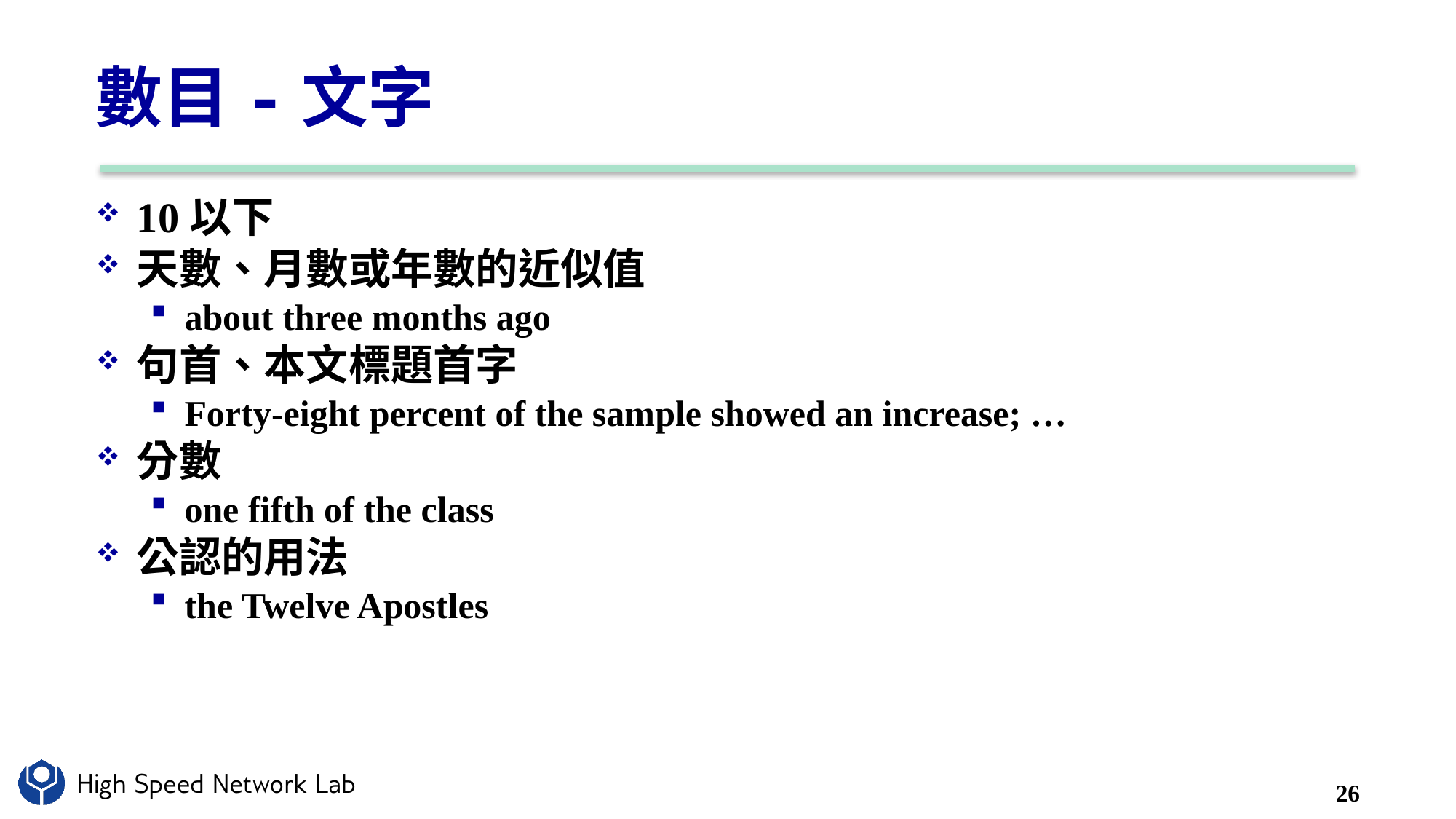

# 數目-文字
10以下
天數、月數或年數的近似值
about three months ago
句首、本文標題首字
Forty-eight percent of the sample showed an increase; …
分數
one fifth of the class
公認的用法
the Twelve Apostles
26